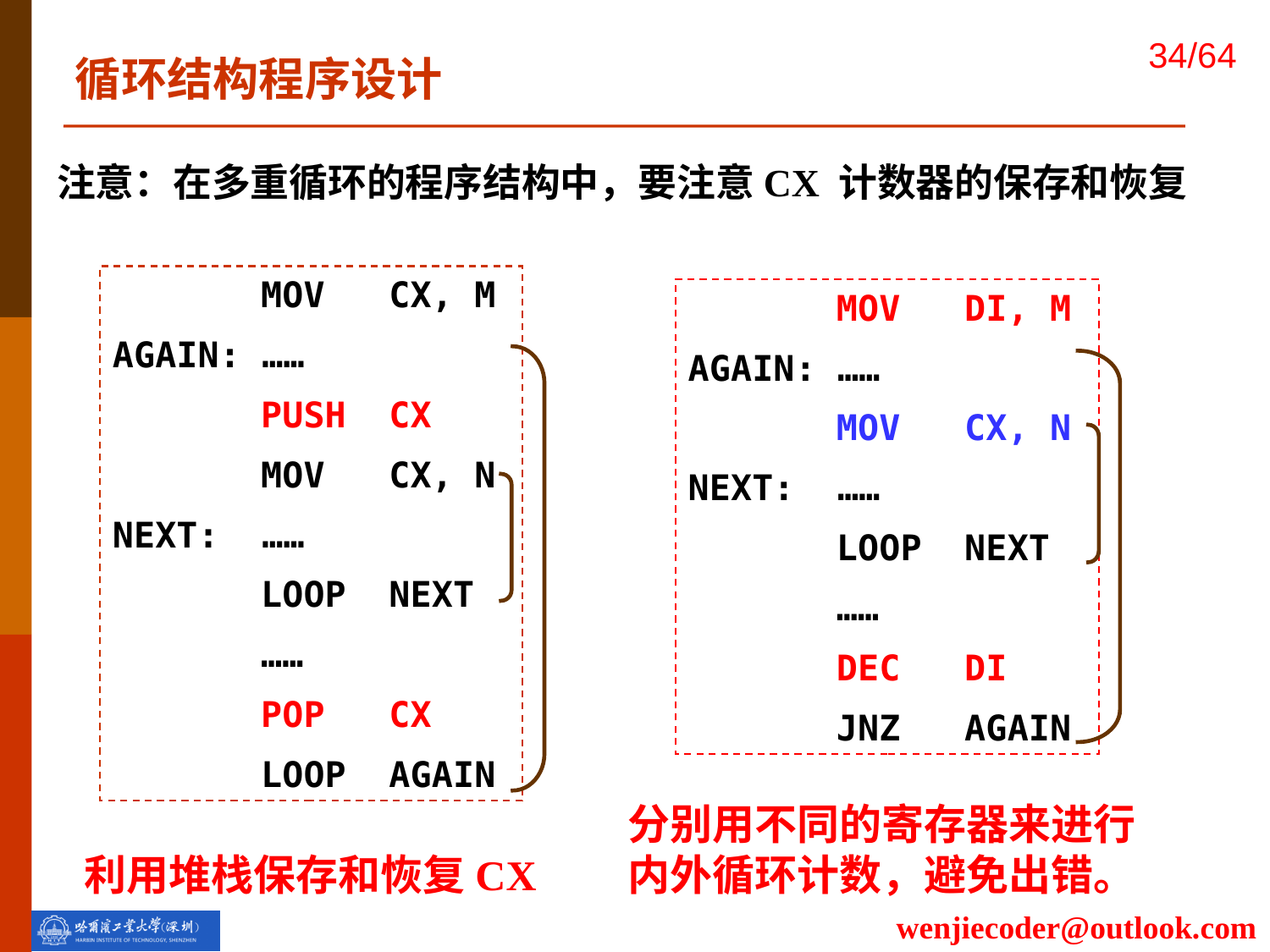

循环结构程序设计
注意：在多重循环的程序结构中，要注意CX 计数器的保存和恢复
 MOV   CX, M
AGAIN: ……
 PUSH  CX
 MOV   CX, N
NEXT:  ……
 LOOP  NEXT
 ……
 POP   CX
 LOOP  AGAIN
 MOV   DI, M
AGAIN: ……
 MOV   CX, N
NEXT:  ……
 LOOP  NEXT
 ……
 DEC   DI
 JNZ   AGAIN

分别用不同的寄存器来进行内外循环计数，避免出错。
利用堆栈保存和恢复CX